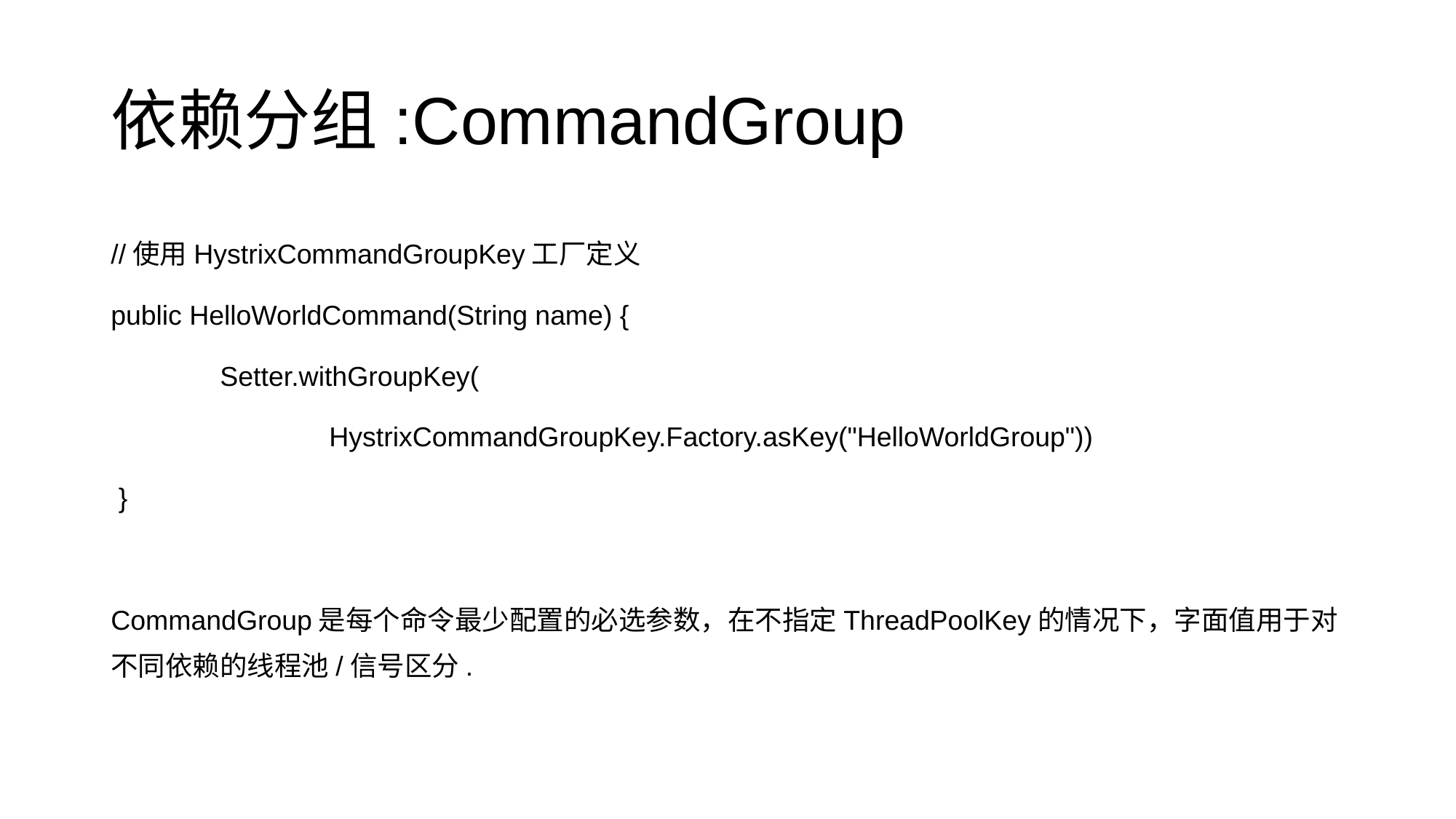

# 依赖分组:CommandGroup
//使用HystrixCommandGroupKey工厂定义
public HelloWorldCommand(String name) {
	Setter.withGroupKey(
		HystrixCommandGroupKey.Factory.asKey("HelloWorldGroup"))
 }

CommandGroup是每个命令最少配置的必选参数，在不指定ThreadPoolKey的情况下，字面值用于对不同依赖的线程池/信号区分.